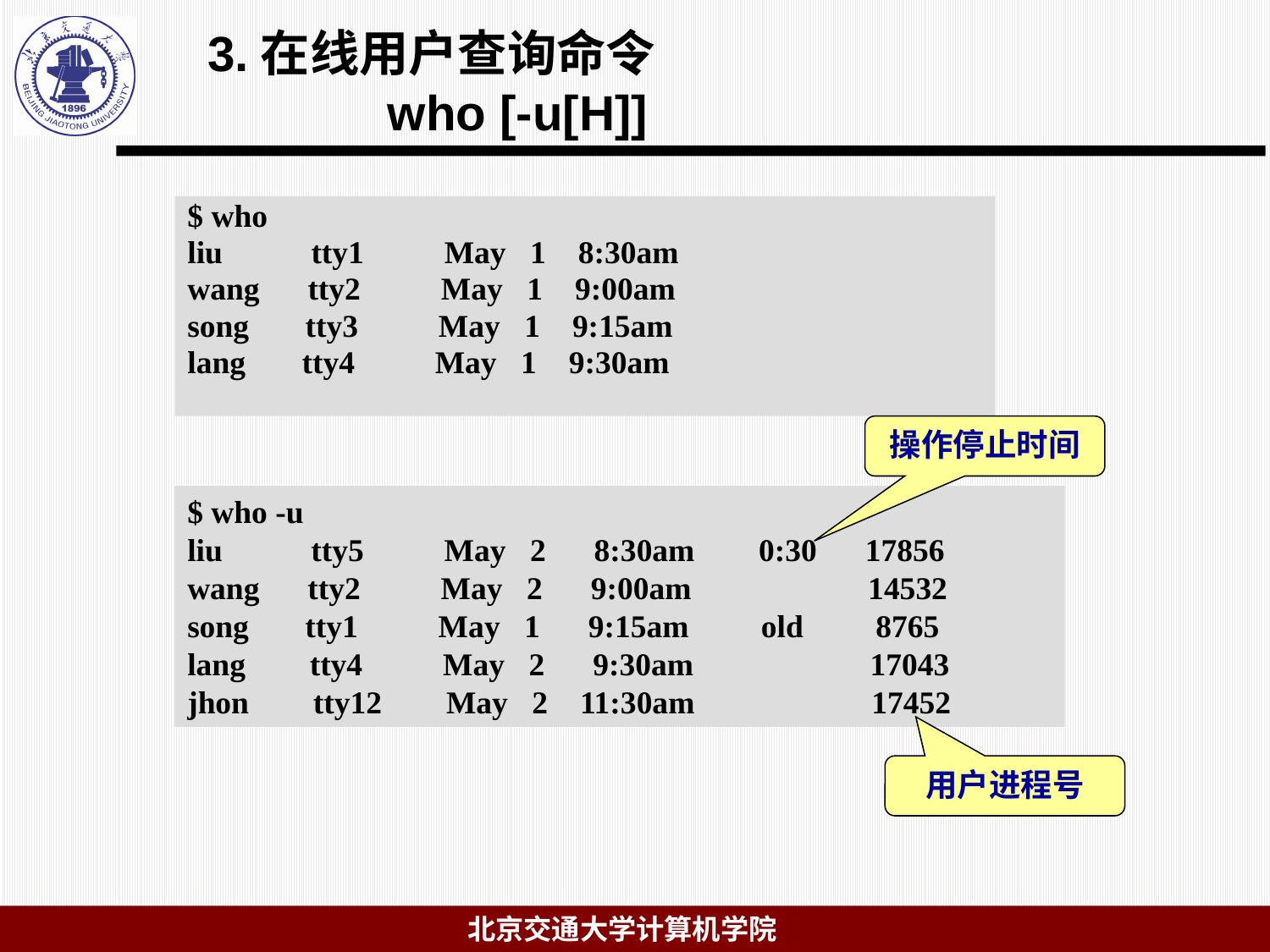

# 3.在线用户查询命令 who [-u[H]]
$ who
liu           tty1          May   1    8:30am
wang      tty2          May   1    9:00am
song       tty3          May   1    9:15am
lang       tty4          May   1    9:30am
操作停止时间
$ who -u
liu           tty5          May   2      8:30am        0:30      17856
wang      tty2          May   2      9:00am                      14532
song       tty1          May   1      9:15am         old         8765
lang        tty4          May   2      9:30am                      17043
jhon        tty12        May   2    11:30am                      17452
用户进程号